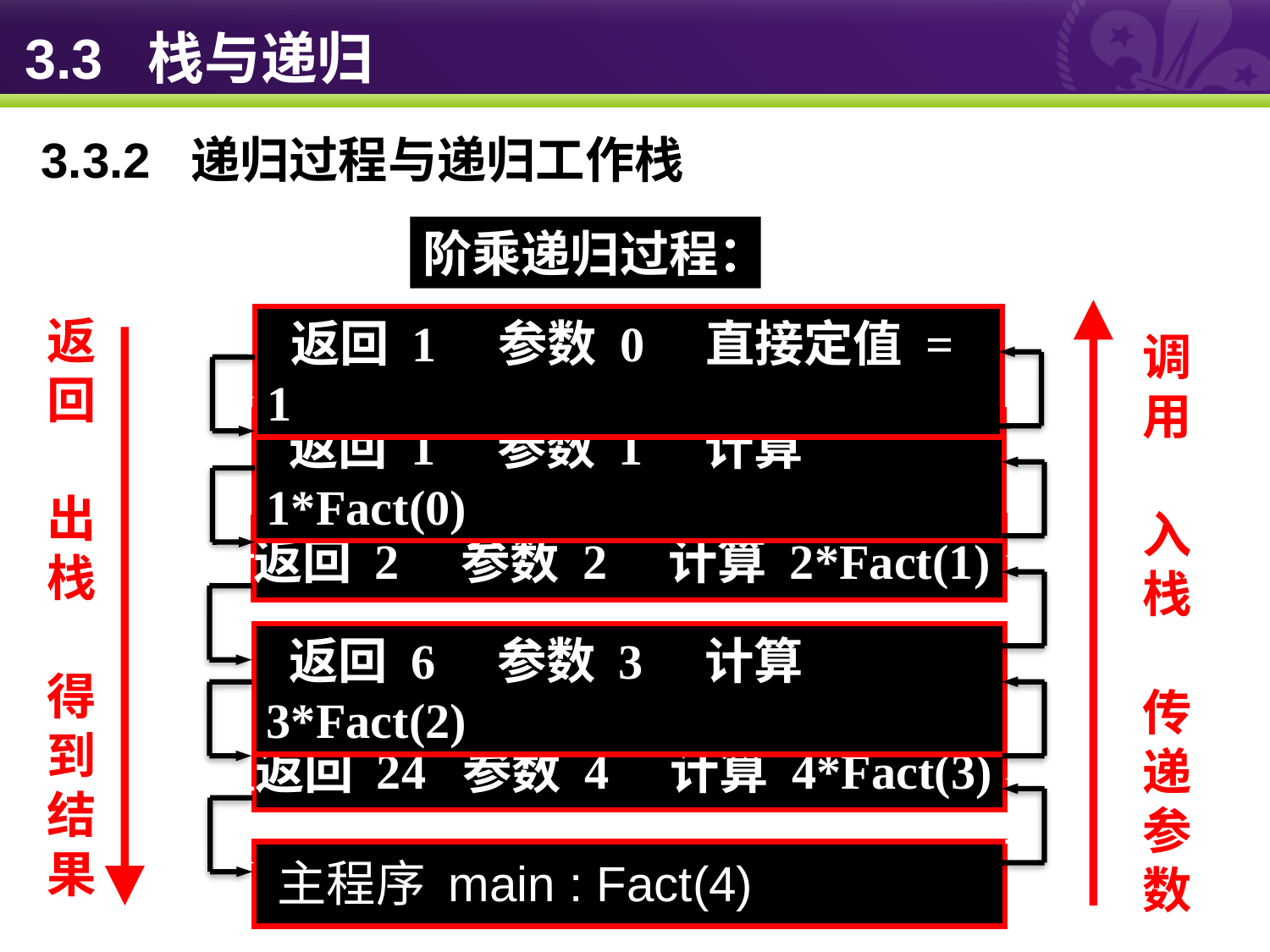

# 3.3  栈与递归
3.3.2  递归过程与递归工作栈
阶乘递归过程：

调用

入栈

传递参数
返回

出栈

得到结果

 返回 1　参数 0    直接定值 = 1

 返回 1　参数 1    计算 1*Fact(0)

返回 2　参数 2    计算 2*Fact(1)

 返回 6　参数 3    计算 3*Fact(2)

返回 24  参数 4    计算 4*Fact(3)

主程序 main : Fact(4)